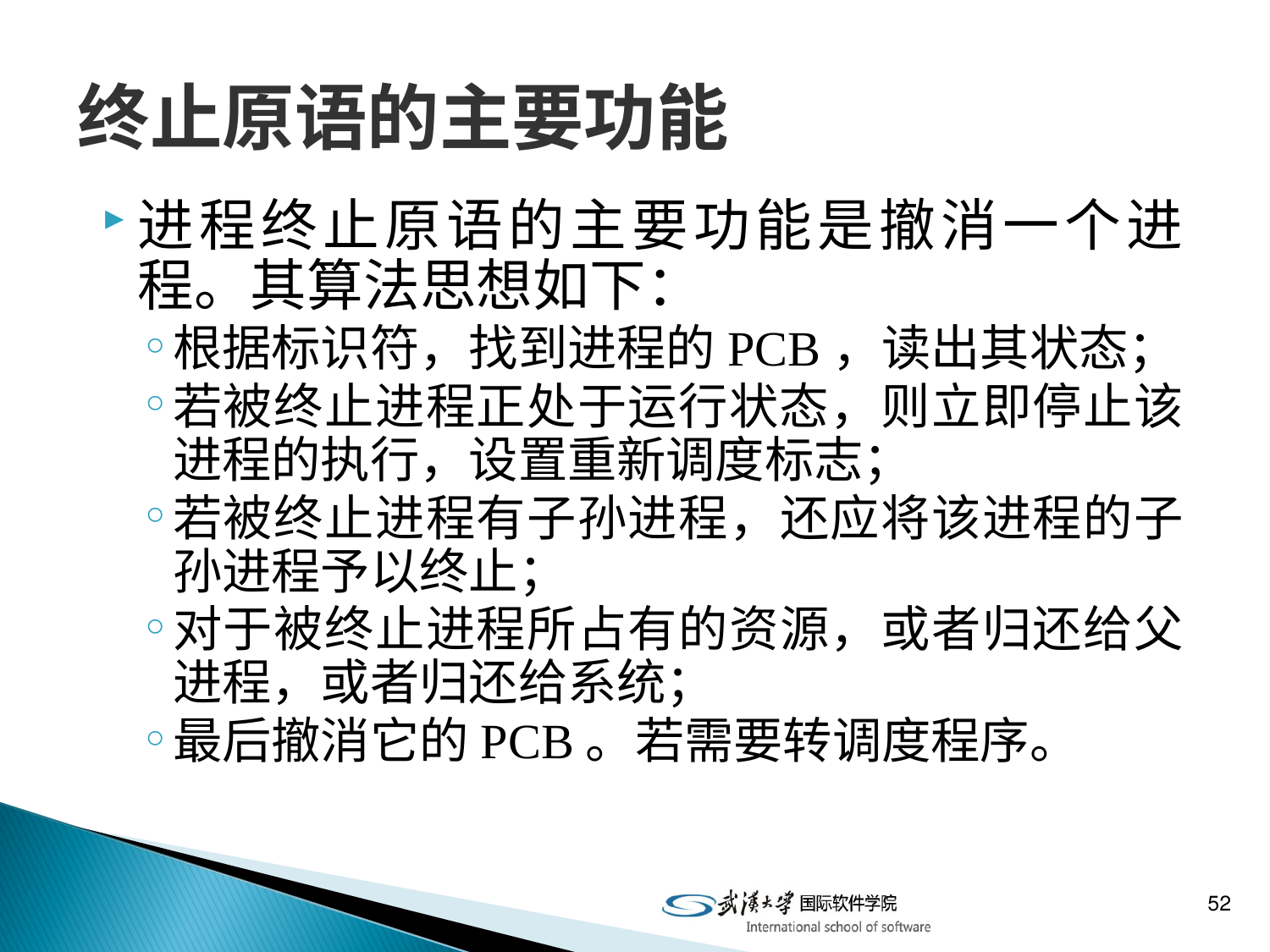

# 终止原语的主要功能
进程终止原语的主要功能是撤消一个进程。其算法思想如下：
根据标识符，找到进程的PCB，读出其状态；
若被终止进程正处于运行状态，则立即停止该进程的执行，设置重新调度标志；
若被终止进程有子孙进程，还应将该进程的子孙进程予以终止；
对于被终止进程所占有的资源，或者归还给父进程，或者归还给系统；
最后撤消它的PCB。若需要转调度程序。